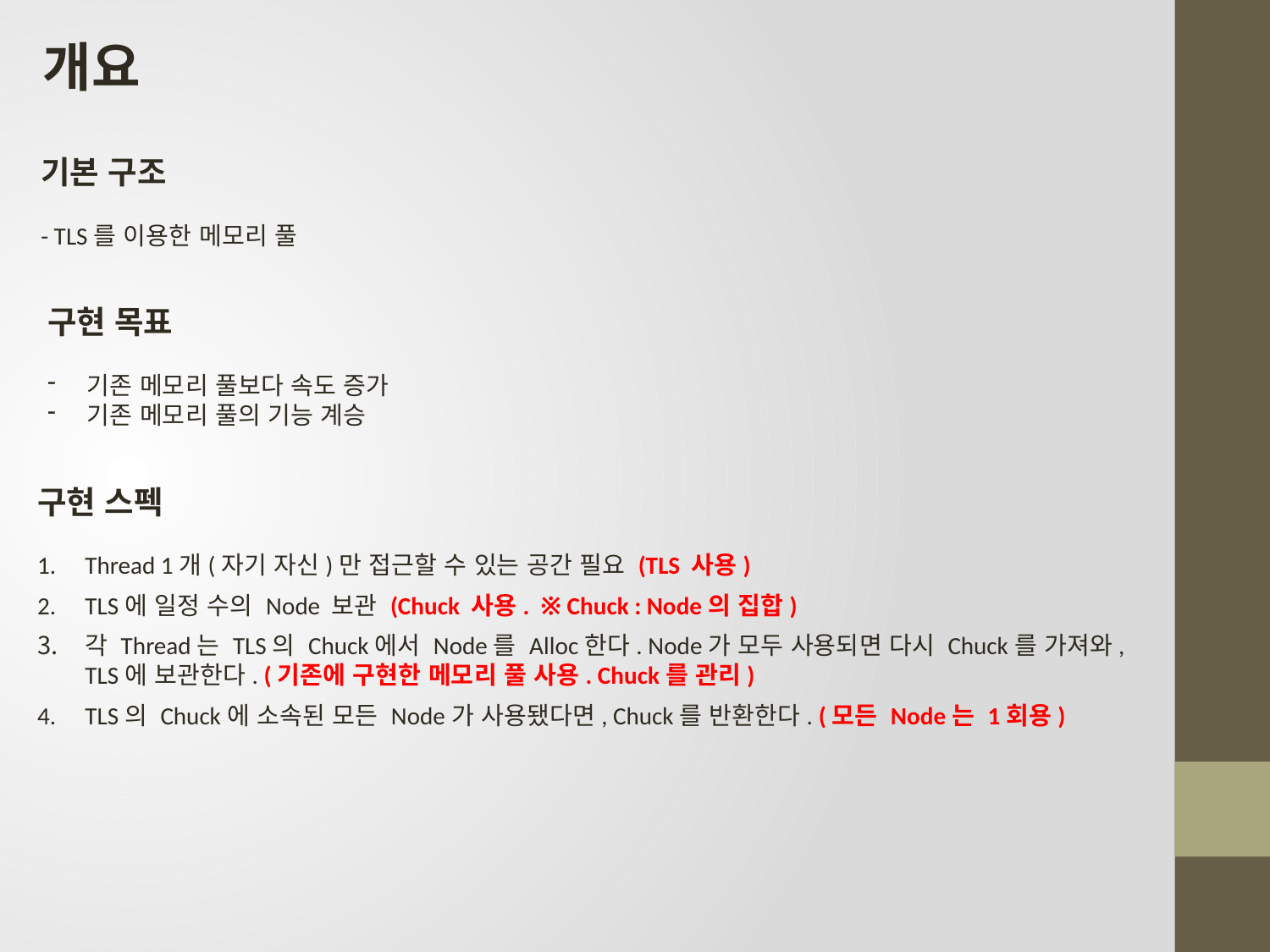

개요
기본 구조

- TLS를 이용한 메모리 풀
구현 목표

기존 메모리 풀보다 속도 증가
기존 메모리 풀의 기능 계승
구현 스펙

Thread 1개(자기 자신)만 접근할 수 있는 공간 필요 (TLS 사용)

TLS에 일정 수의 Node 보관 (Chuck 사용.  ※ Chuck : Node의 집합)

각 Thread는 TLS의 Chuck에서 Node를 Alloc한다. Node가 모두 사용되면 다시 Chuck를 가져와, TLS에 보관한다. (기존에 구현한 메모리 풀 사용. Chuck를 관리)

TLS의 Chuck에 소속된 모든 Node가 사용됐다면, Chuck를 반환한다. (모든 Node는 1회용)